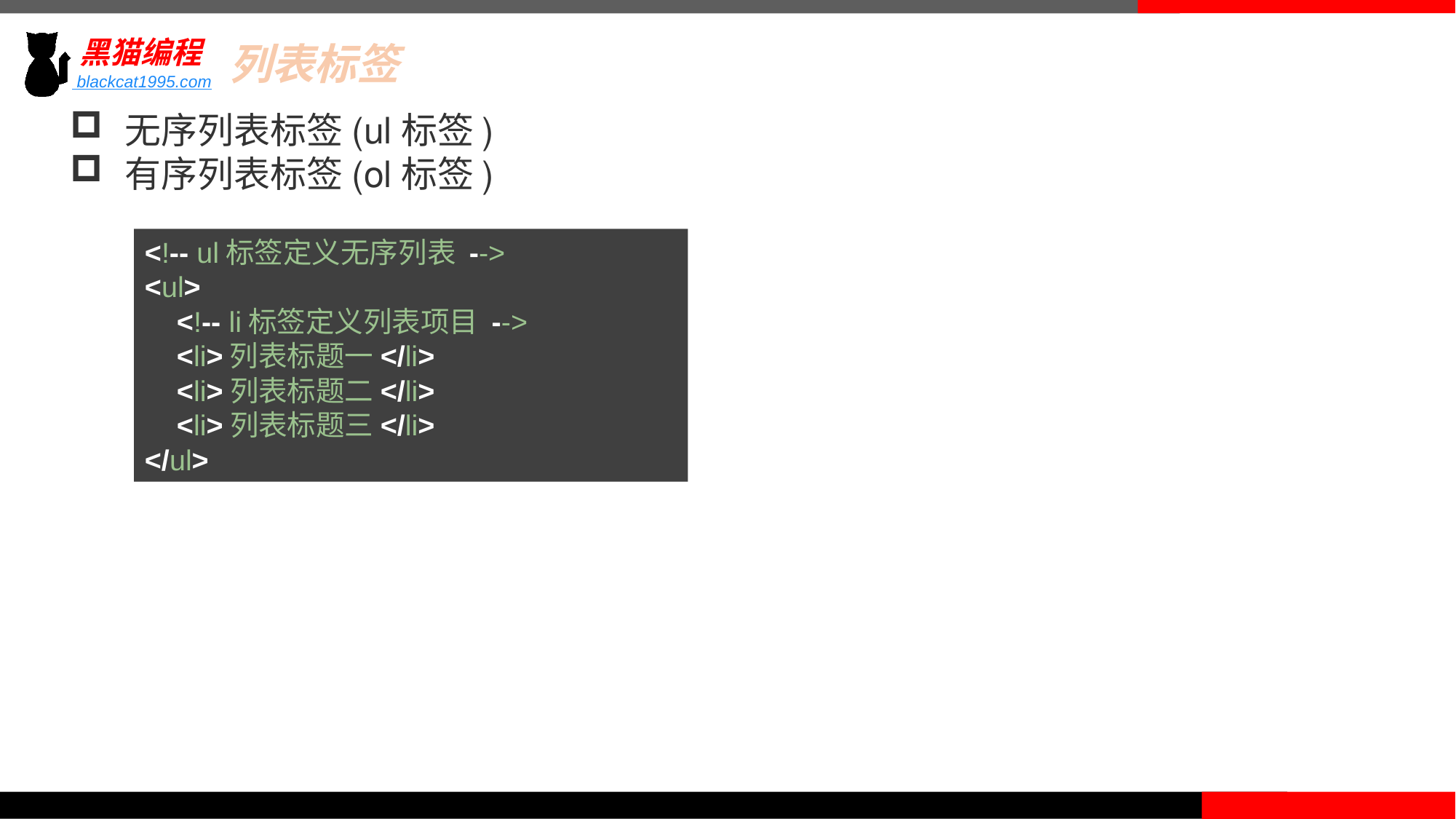

列表标签
无序列表标签(ul标签)
有序列表标签(ol标签)
<!-- ul标签定义无序列表 -->
<ul>
    <!-- li标签定义列表项目 -->
    <li>列表标题一</li>
    <li>列表标题二</li>
    <li>列表标题三</li>
</ul>